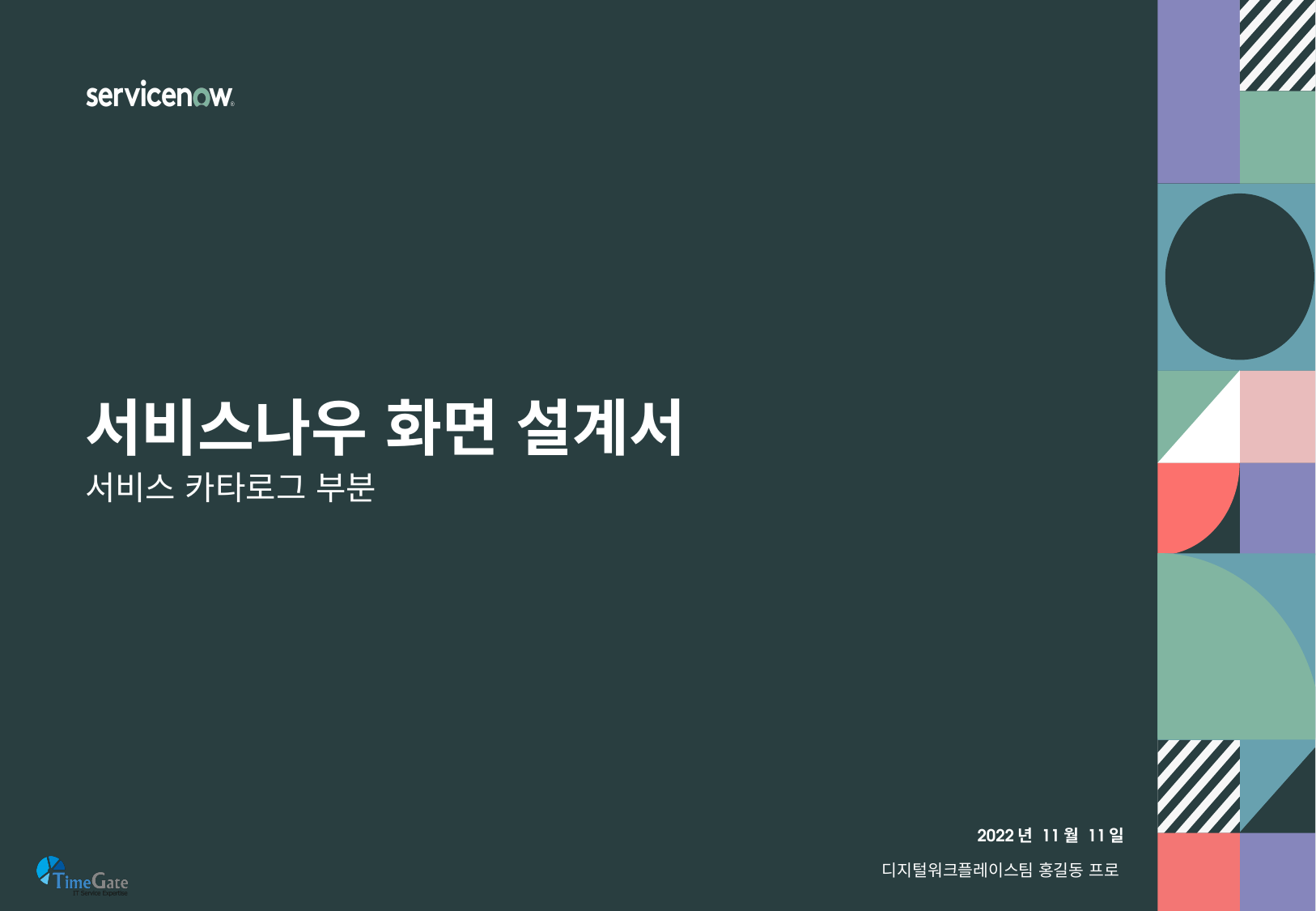

# 서비스나우 화면 설계서
서비스 카타로그 부분
2022년 11월 11일
디지털워크플레이스팀 홍길동 프로